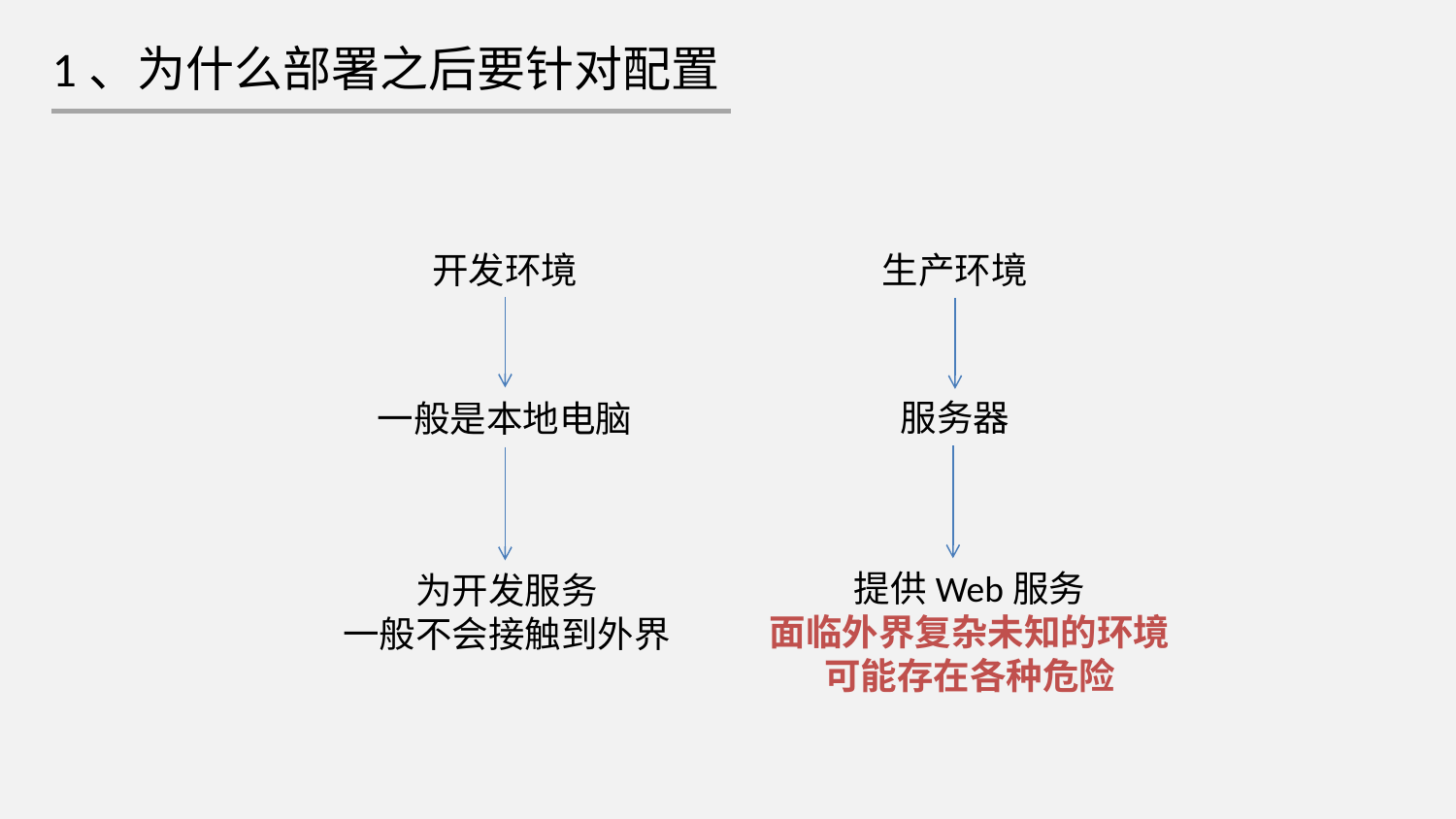

1、为什么部署之后要针对配置
开发环境
生产环境
一般是本地电脑
服务器
提供Web服务
面临外界复杂未知的环境
可能存在各种危险
为开发服务
一般不会接触到外界